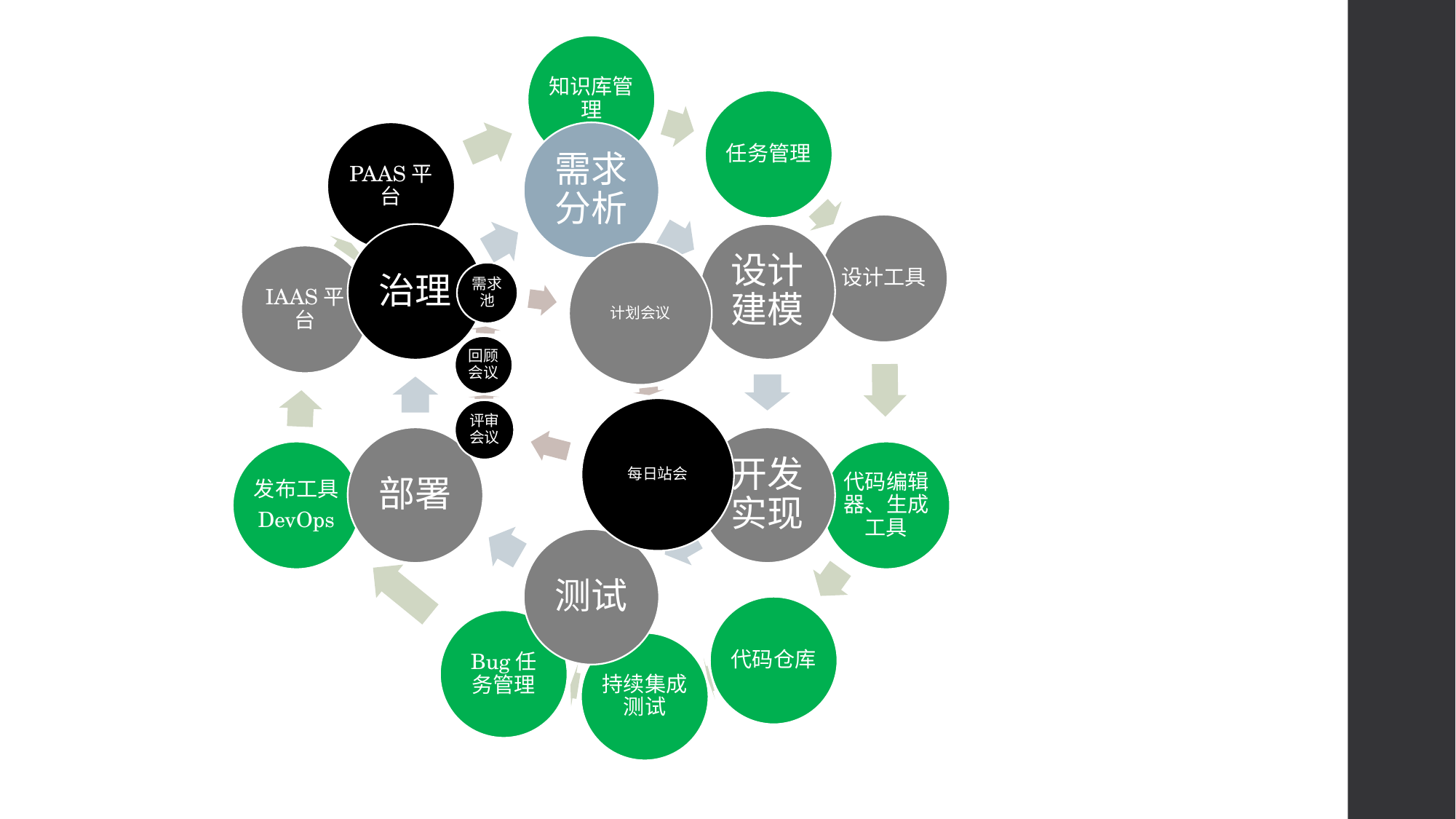

知识库管理

任务管理

设计工具

代码编辑器、生成工具

代码仓库

持续集成测试

Bug任务管理

发布工具
DevOps

IAAS平台

PAAS平台

需求分析

设计建模

开发实现

测试

部署

治理

计划会议

每日站会

评审会议

回顾会议

需求池